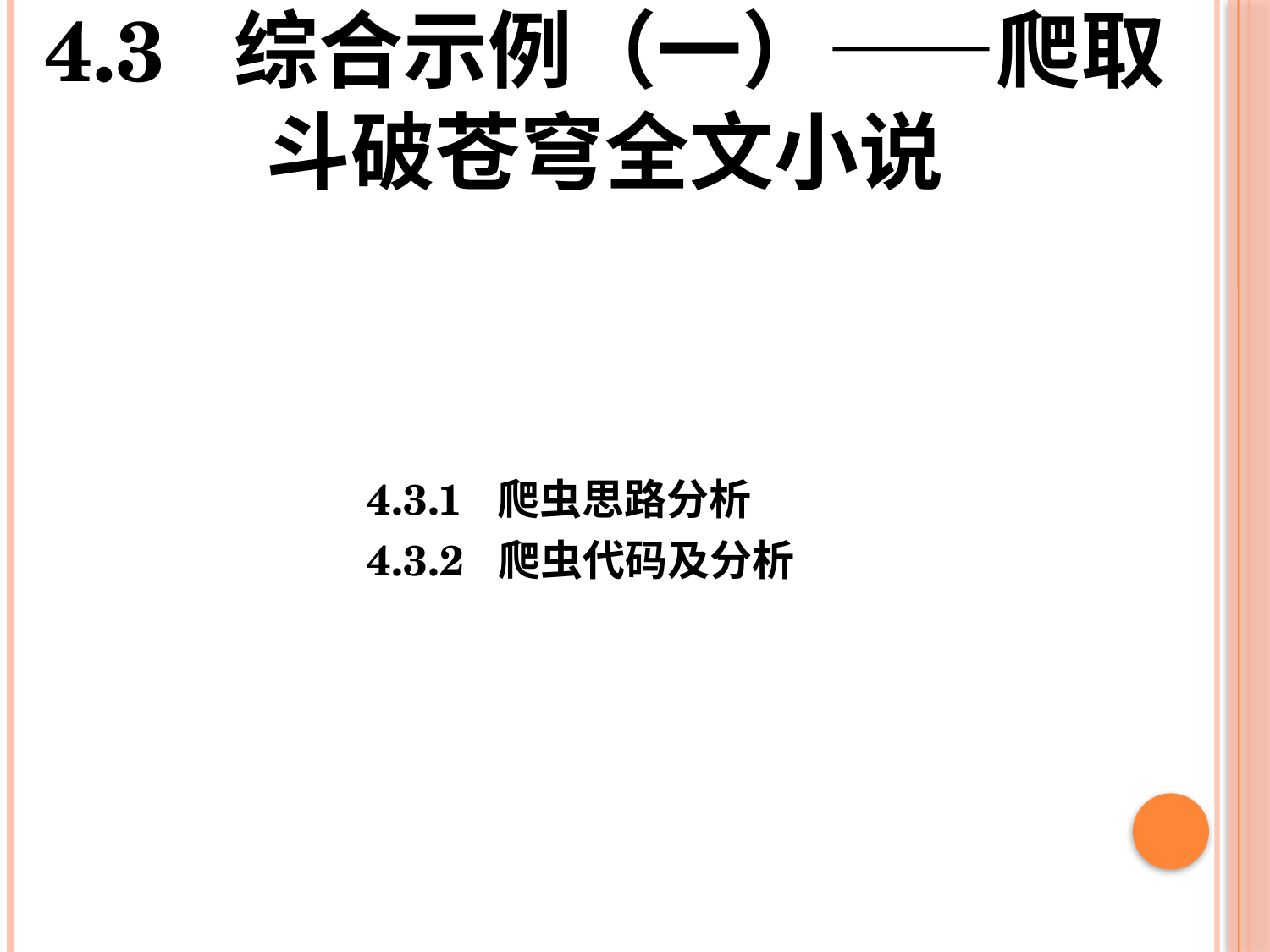

# 4.3  综合示例（一）——爬取斗破苍穹全文小说
4.3.1  爬虫思路分析
4.3.2  爬虫代码及分析